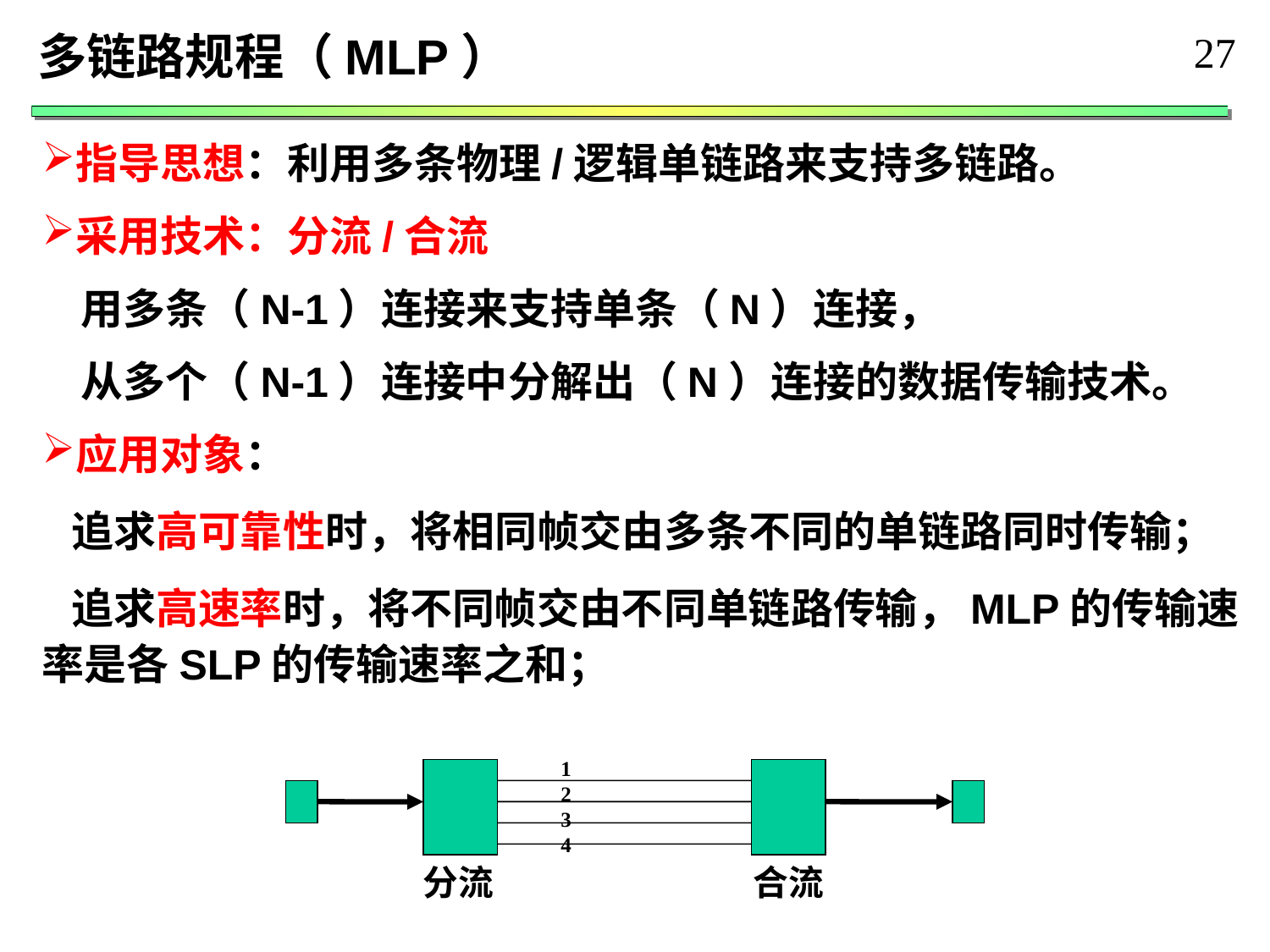

27
多链路规程（MLP）

指导思想：利用多条物理/逻辑单链路来支持多链路。
采用技术：分流/合流
   用多条（N-1）连接来支持单条（N）连接，
   从多个（N-1）连接中分解出（N）连接的数据传输技术。
应用对象：
  追求高可靠性时，将相同帧交由多条不同的单链路同时传输；
  追求高速率时，将不同帧交由不同单链路传输，MLP的传输速率是各SLP的传输速率之和；
1
2
3
4

分流
合流